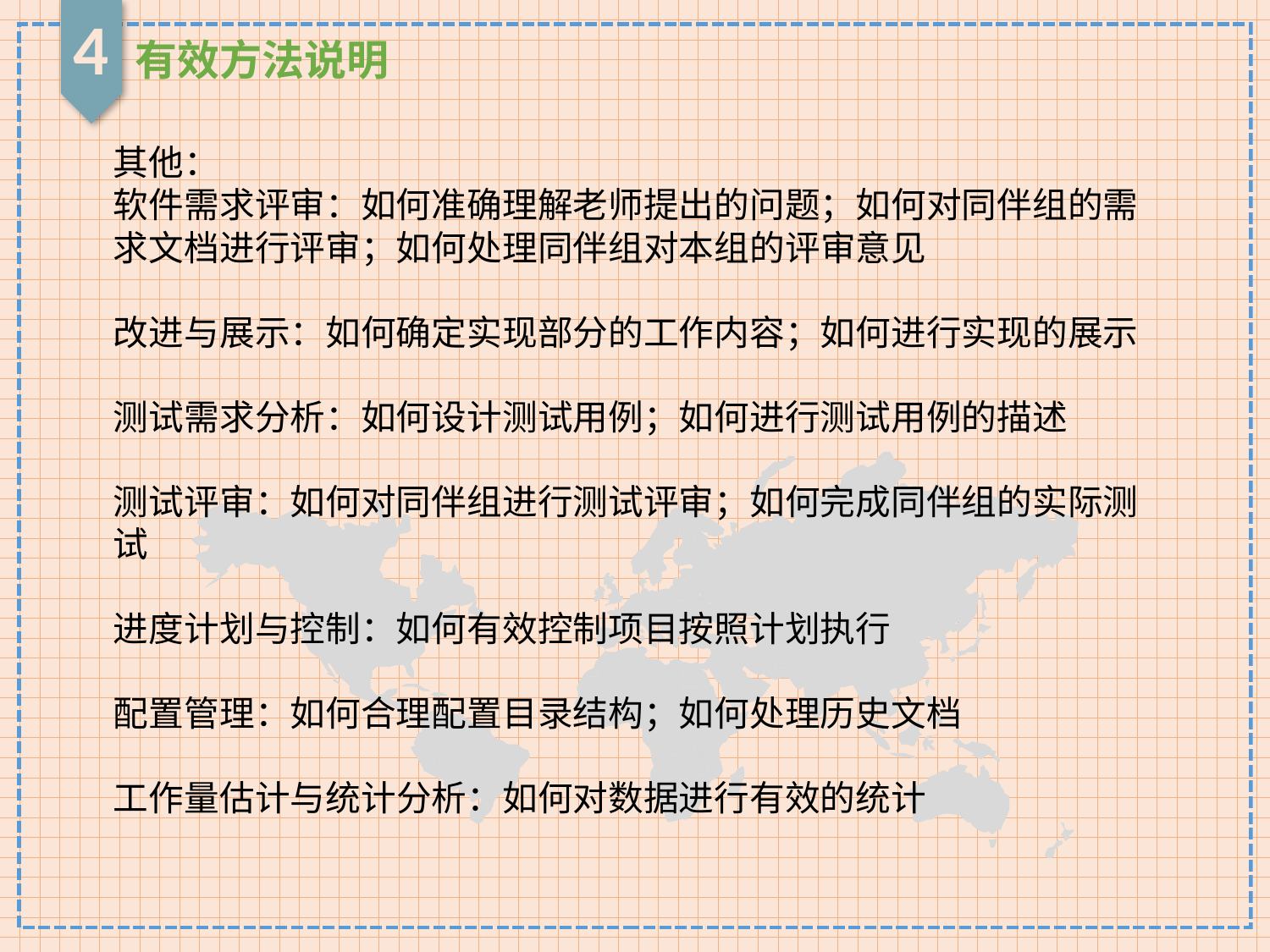

4
有效方法说明
其他：
软件需求评审：如何准确理解老师提出的问题；如何对同伴组的需求文档进行评审；如何处理同伴组对本组的评审意见

改进与展示：如何确定实现部分的工作内容；如何进行实现的展示

测试需求分析：如何设计测试用例；如何进行测试用例的描述

测试评审：如何对同伴组进行测试评审；如何完成同伴组的实际测试

进度计划与控制：如何有效控制项目按照计划执行

配置管理：如何合理配置目录结构；如何处理历史文档

工作量估计与统计分析：如何对数据进行有效的统计